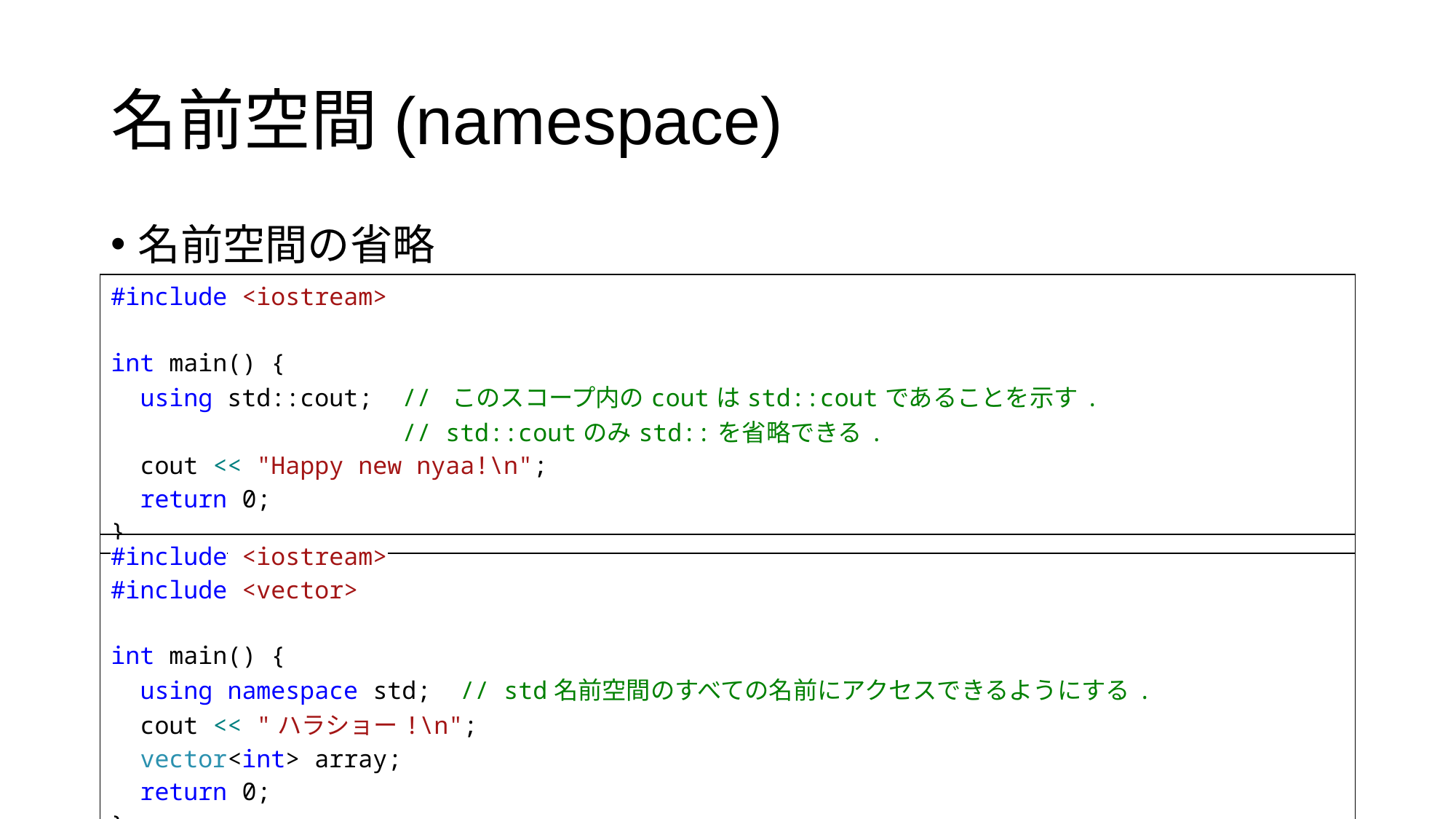

# 名前空間(namespace)
名前空間の省略

| #include <iostream> int main() { using std::cout; // このスコープ内のcoutはstd::coutであることを示す. // std::coutのみstd::を省略できる. cout << "Happy new nyaa!\n"; return 0; } |
| --- |
| #include <iostream> #include <vector> int main() { using namespace std; // std名前空間のすべての名前にアクセスできるようにする. cout << "ハラショー!\n"; vector<int> array; return 0; } |
| --- |